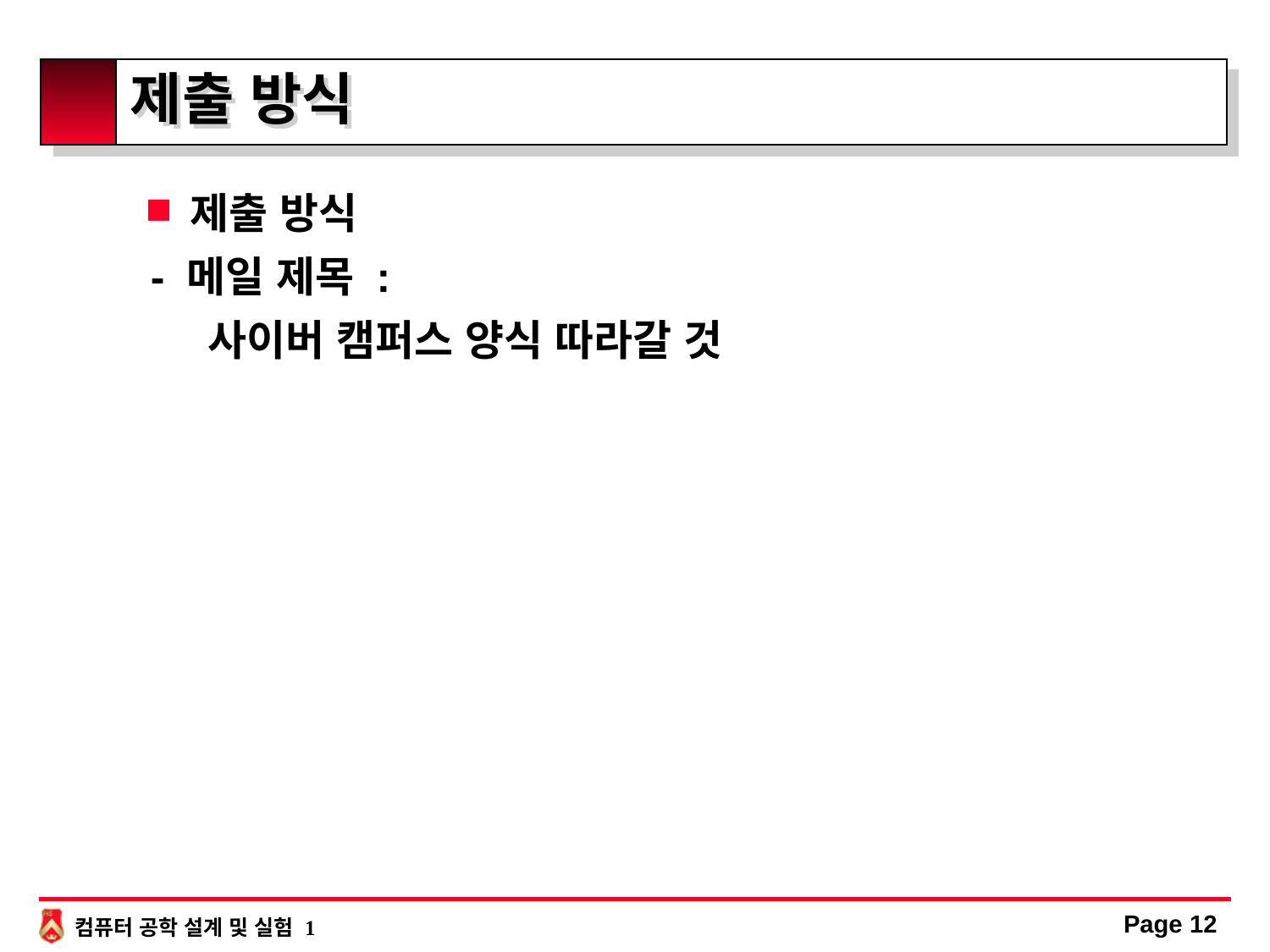

# 제출 방식
제출 방식
- 메일 제목 :
    사이버 캠퍼스 양식 따라갈 것
Page 12